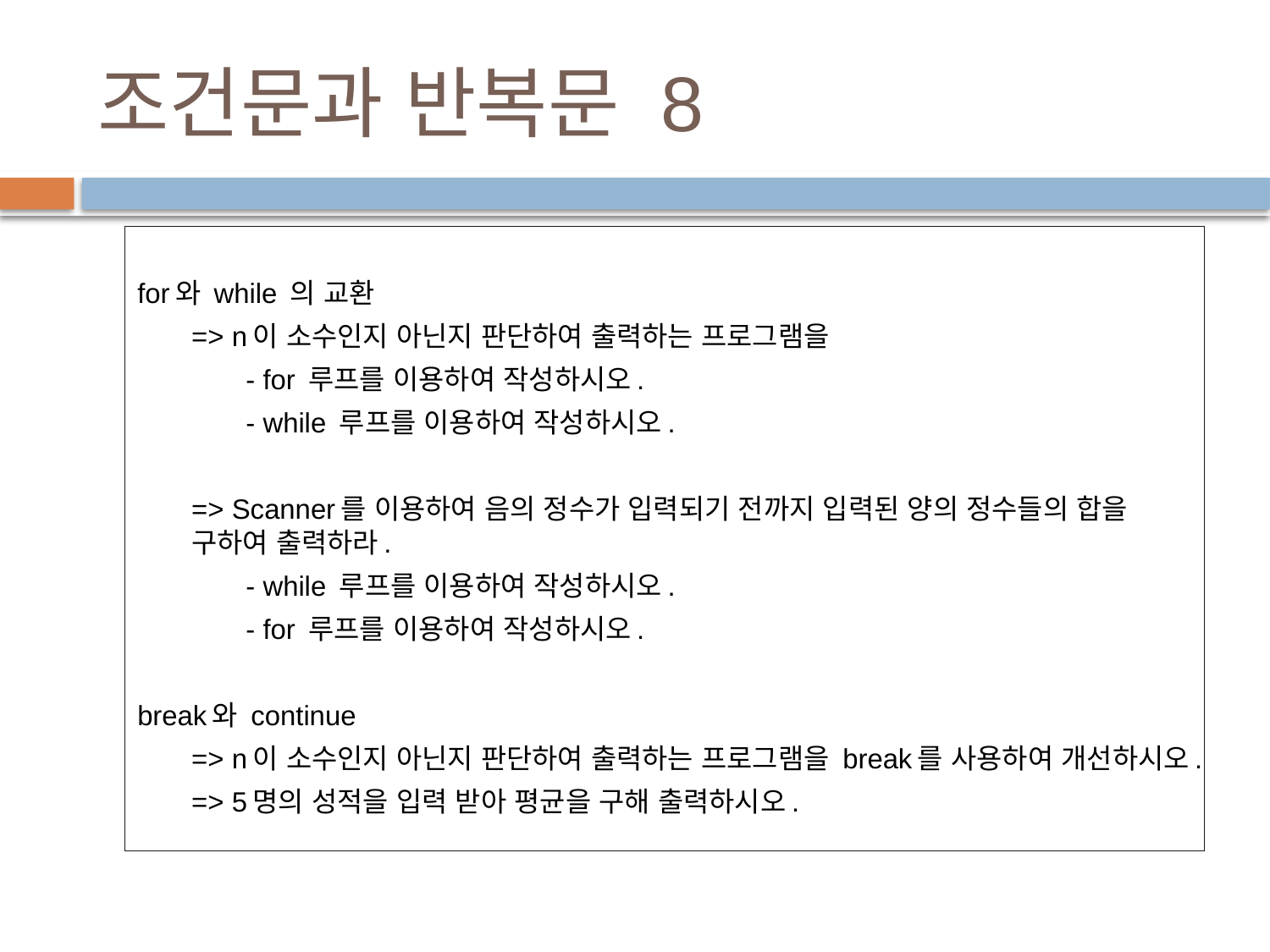

# 조건문과 반복문 8

for와 while 의 교환
=> n이 소수인지 아닌지 판단하여 출력하는 프로그램을
- for 루프를 이용하여 작성하시오.
- while 루프를 이용하여 작성하시오.

=> Scanner를 이용하여 음의 정수가 입력되기 전까지 입력된 양의 정수들의 합을 구하여 출력하라.
- while 루프를 이용하여 작성하시오.
- for 루프를 이용하여 작성하시오.

break와 continue
=> n이 소수인지 아닌지 판단하여 출력하는 프로그램을 break를 사용하여 개선하시오.
=> 5명의 성적을 입력 받아 평균을 구해 출력하시오.